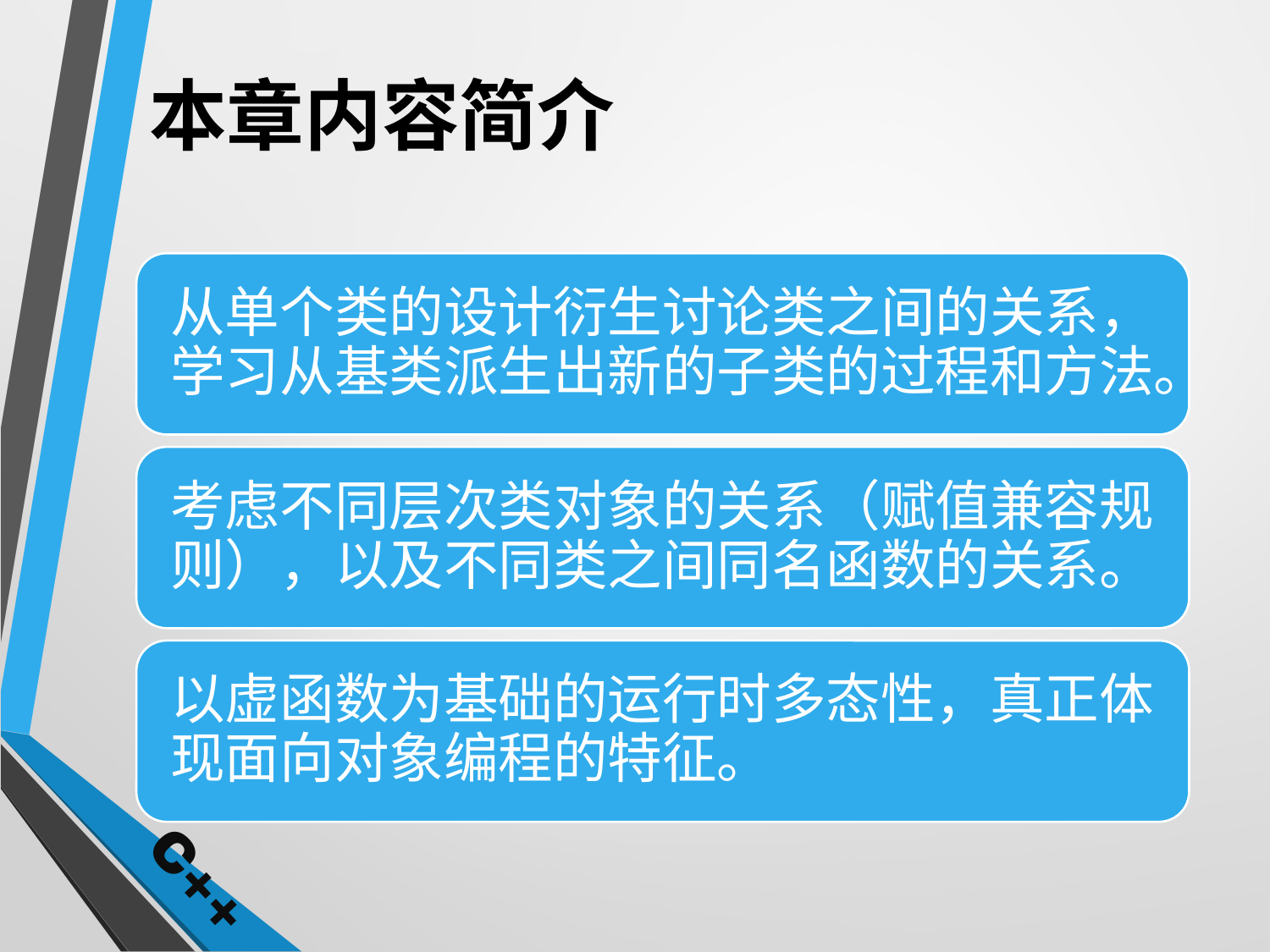

# 本章内容简介
从单个类的设计衍生讨论类之间的关系，学习从基类派生出新的子类的过程和方法。
考虑不同层次类对象的关系（赋值兼容规则），以及不同类之间同名函数的关系。
以虚函数为基础的运行时多态性，真正体现面向对象编程的特征。